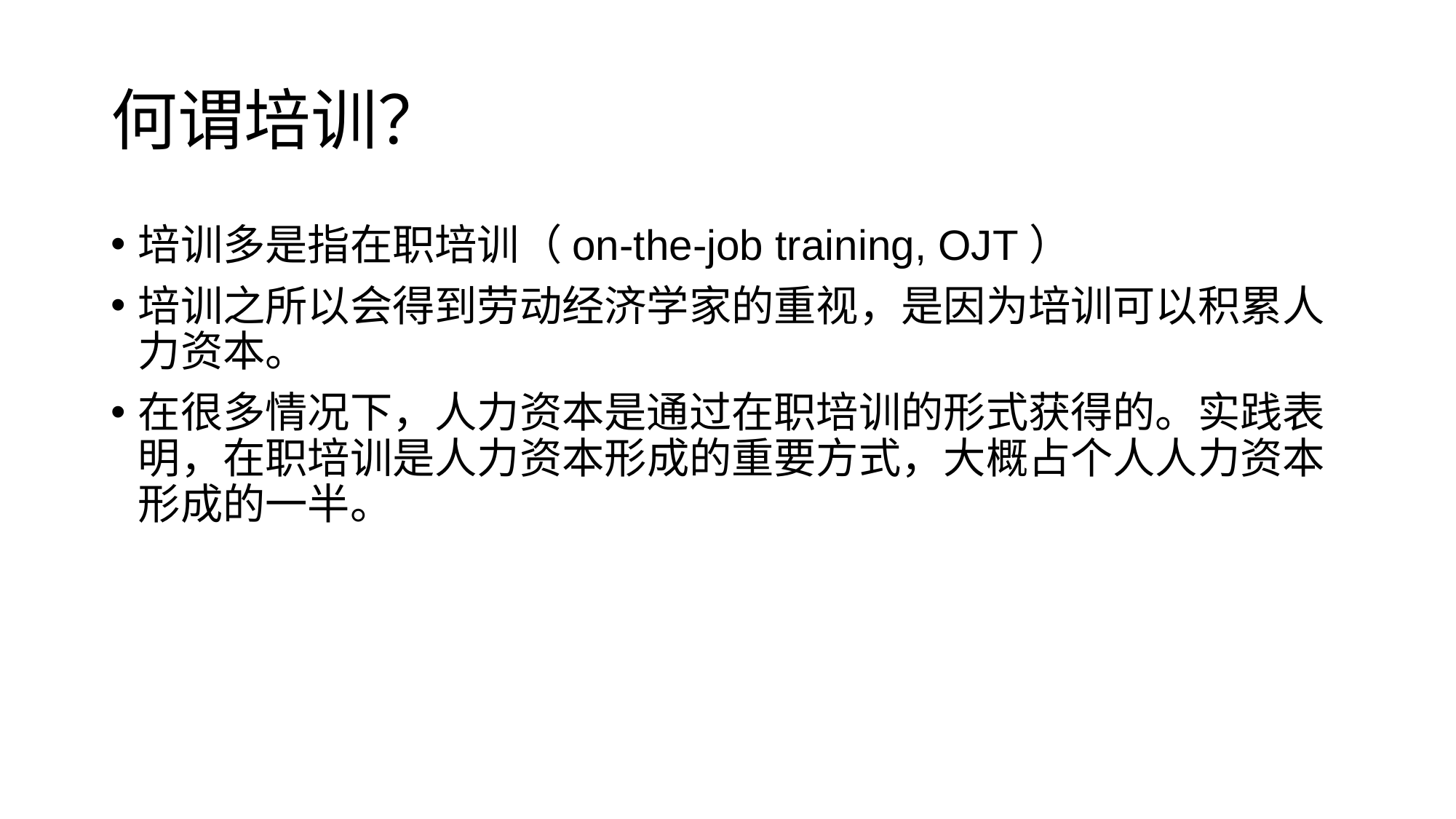

# 何谓培训？
培训多是指在职培训（on-the-job training, OJT）
培训之所以会得到劳动经济学家的重视，是因为培训可以积累人力资本。
在很多情况下，人力资本是通过在职培训的形式获得的。实践表明，在职培训是人力资本形成的重要方式，大概占个人人力资本形成的一半。